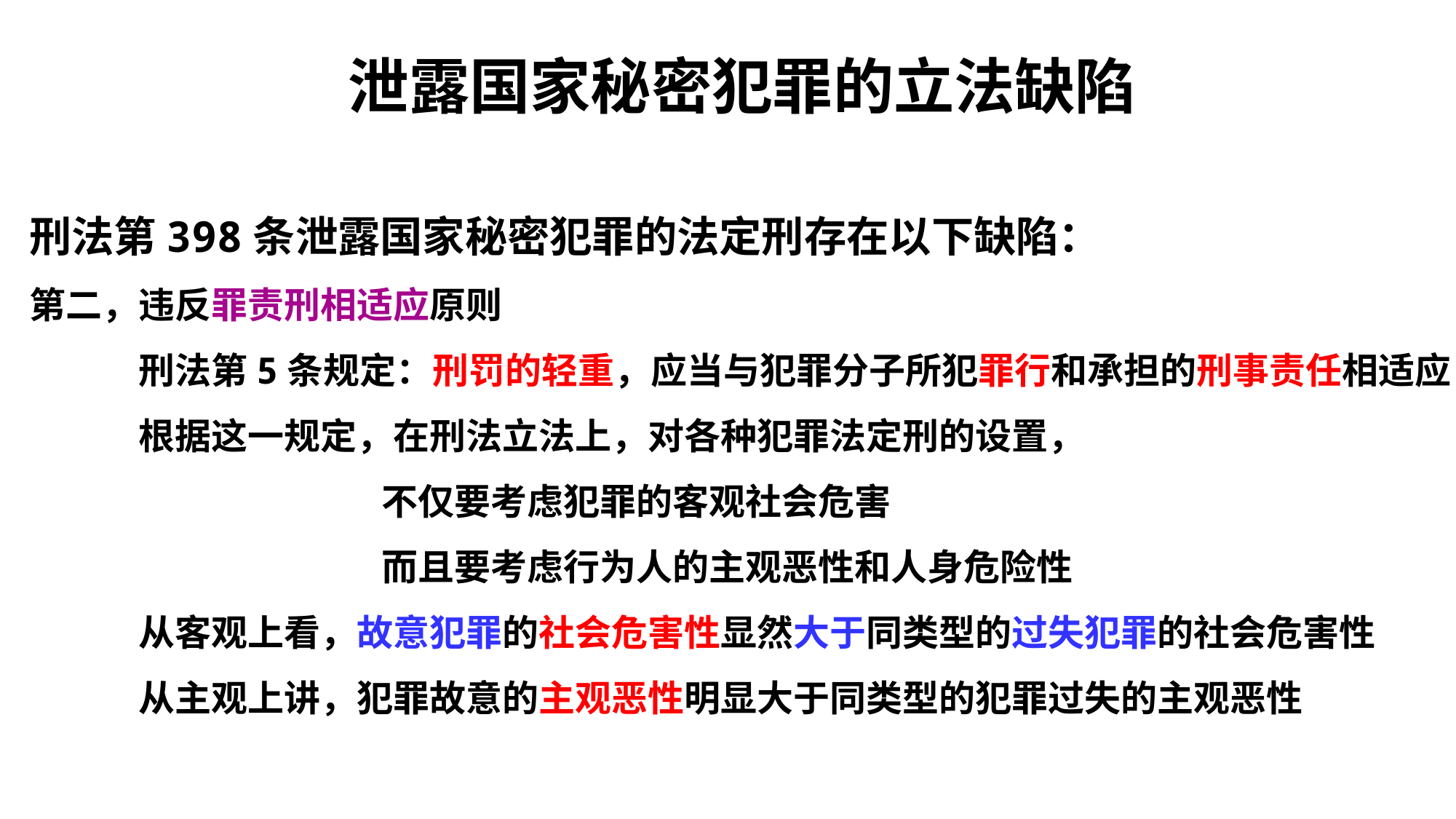

# 泄露国家秘密犯罪的立法缺陷
刑法第398条泄露国家秘密犯罪的法定刑存在以下缺陷：
第二，违反罪责刑相适应原则
	刑法第5条规定：刑罚的轻重，应当与犯罪分子所犯罪行和承担的刑事责任相适应
	根据这一规定，在刑法立法上，对各种犯罪法定刑的设置，
	   		  不仅要考虑犯罪的客观社会危害
			  而且要考虑行为人的主观恶性和人身危险性
	从客观上看，故意犯罪的社会危害性显然大于同类型的过失犯罪的社会危害性
	从主观上讲，犯罪故意的主观恶性明显大于同类型的犯罪过失的主观恶性